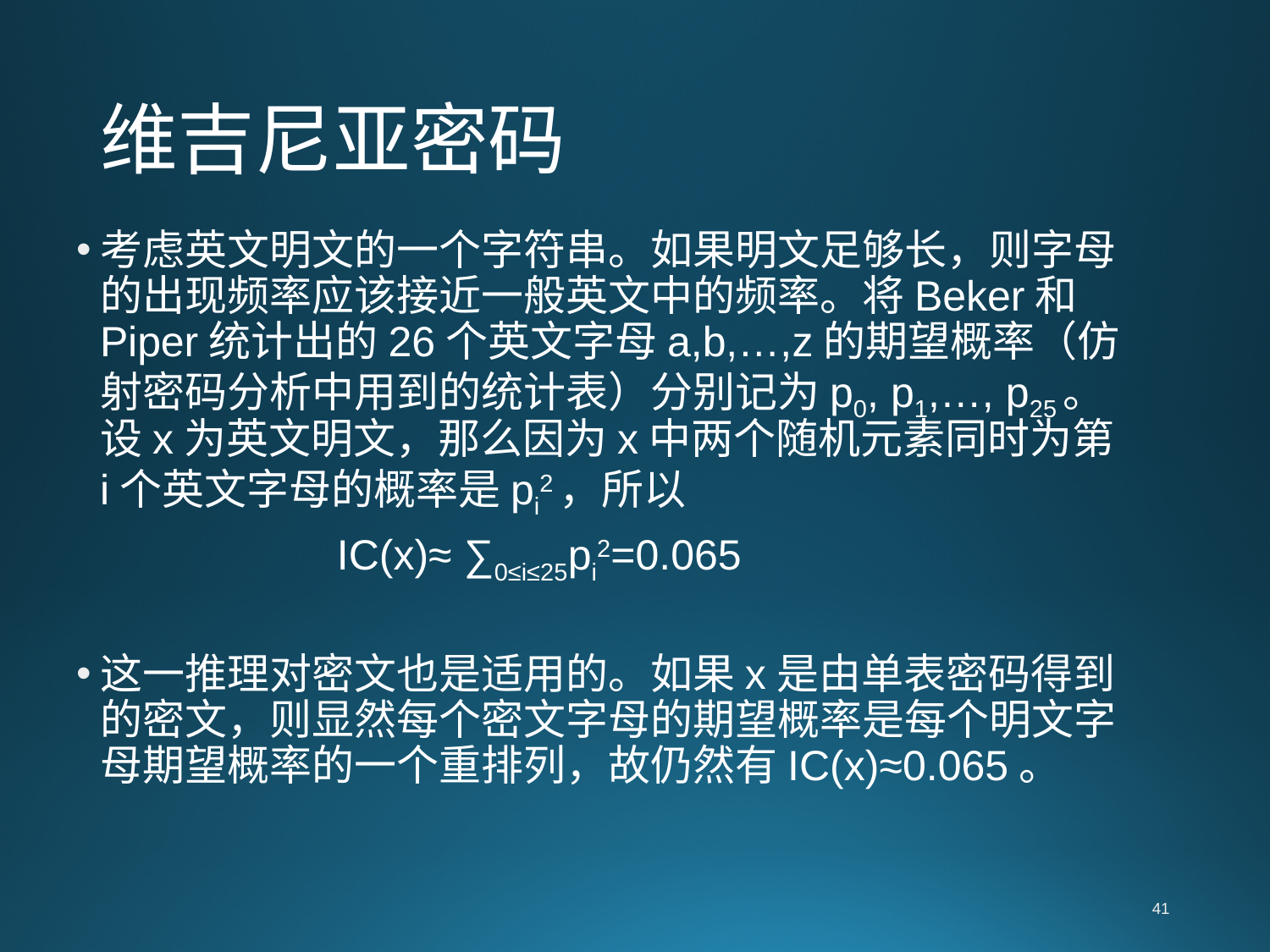

# 维吉尼亚密码
考虑英文明文的一个字符串。如果明文足够长，则字母的出现频率应该接近一般英文中的频率。将Beker和Piper统计出的26个英文字母a,b,…,z的期望概率（仿射密码分析中用到的统计表）分别记为p0, p1,…, p25。设x为英文明文，那么因为x中两个随机元素同时为第i个英文字母的概率是pi2，所以
                      IC(x)≈ ∑0≤i≤25pi2=0.065

这一推理对密文也是适用的。如果x是由单表密码得到的密文，则显然每个密文字母的期望概率是每个明文字母期望概率的一个重排列，故仍然有IC(x)≈0.065。

41